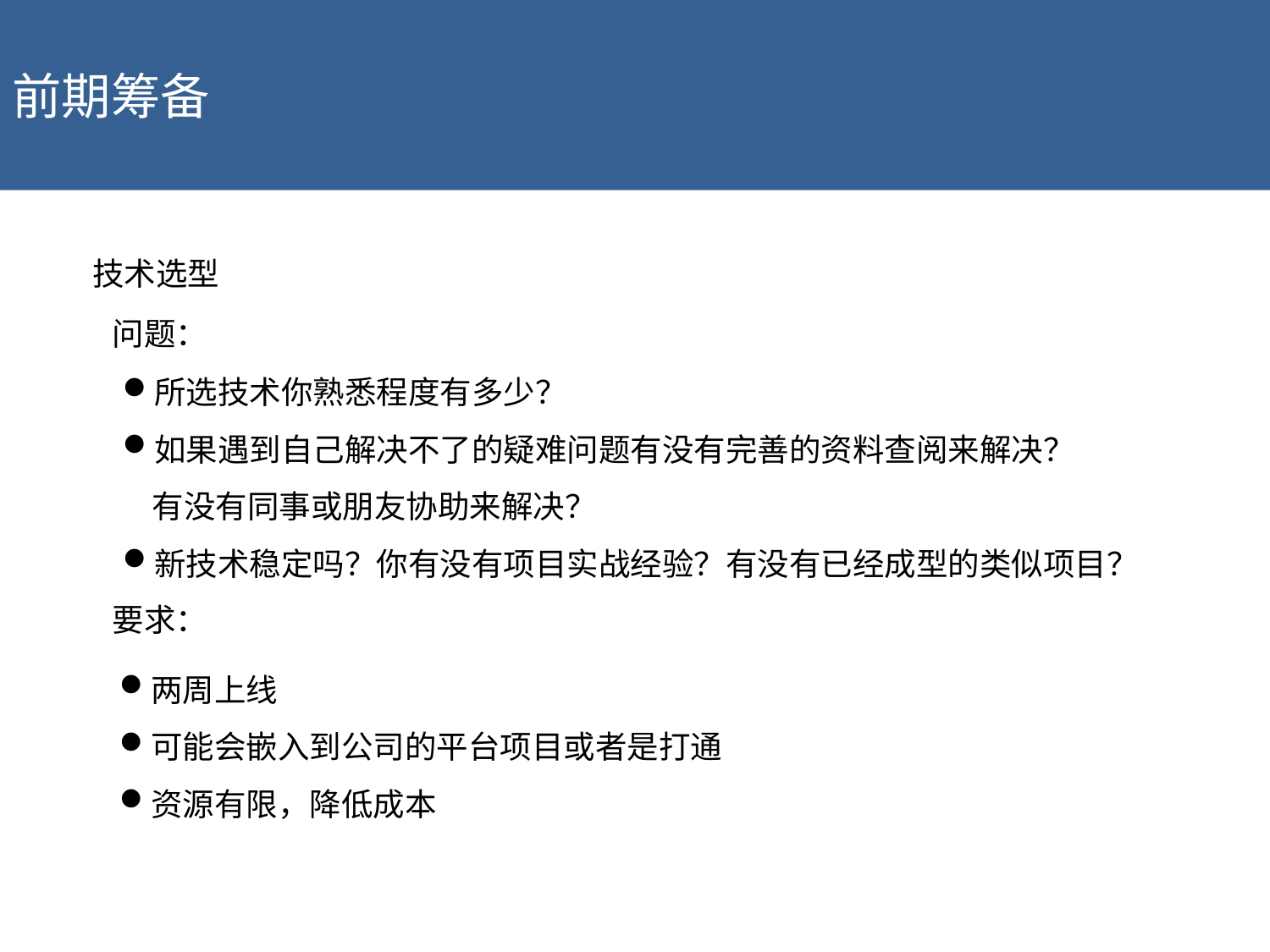

前期筹备

技术选型
点击添加文本
问题：
所选技术你熟悉程度有多少？
如果遇到自己解决不了的疑难问题有没有完善的资料查阅来解决？
   有没有同事或朋友协助来解决？
新技术稳定吗？你有没有项目实战经验？有没有已经成型的类似项目？
点击添加文本
点击添加文本
要求：
两周上线
可能会嵌入到公司的平台项目或者是打通
资源有限，降低成本
点击添加文本